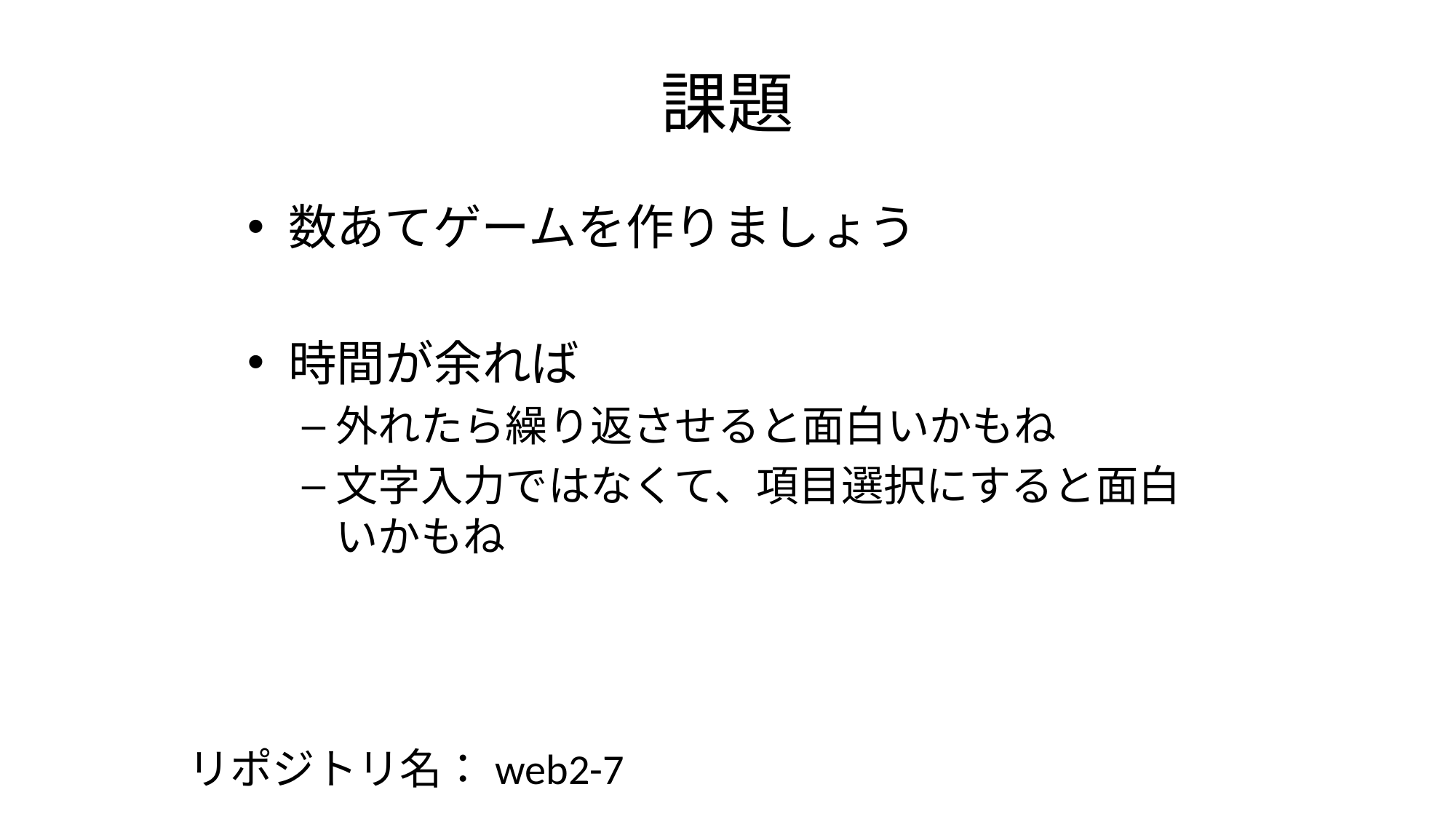

# 課題
数あてゲームを作りましょう

時間が余れば
外れたら繰り返させると面白いかもね
文字入力ではなくて、項目選択にすると面白いかもね

リポジトリ名：web2-7